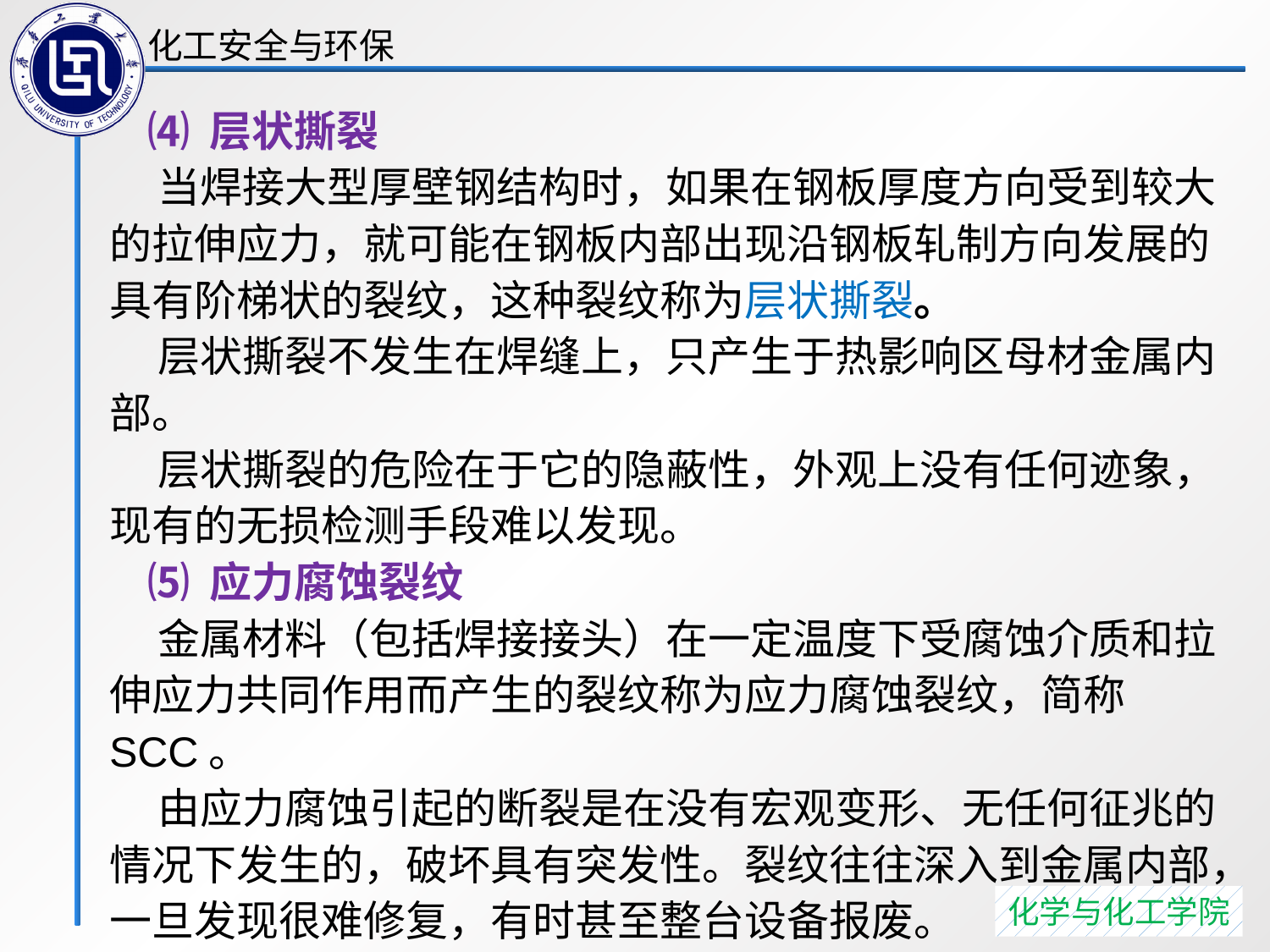

⑷ 层状撕裂
    当焊接大型厚壁钢结构时，如果在钢板厚度方向受到较大的拉伸应力，就可能在钢板内部出现沿钢板轧制方向发展的具有阶梯状的裂纹，这种裂纹称为层状撕裂。
    层状撕裂不发生在焊缝上，只产生于热影响区母材金属内部。
    层状撕裂的危险在于它的隐蔽性，外观上没有任何迹象，现有的无损检测手段难以发现。
    ⑸ 应力腐蚀裂纹
    金属材料（包括焊接接头）在一定温度下受腐蚀介质和拉伸应力共同作用而产生的裂纹称为应力腐蚀裂纹，简称SCC。
    由应力腐蚀引起的断裂是在没有宏观变形、无任何征兆的情况下发生的，破坏具有突发性。裂纹往往深入到金属内部，一旦发现很难修复，有时甚至整台设备报废。